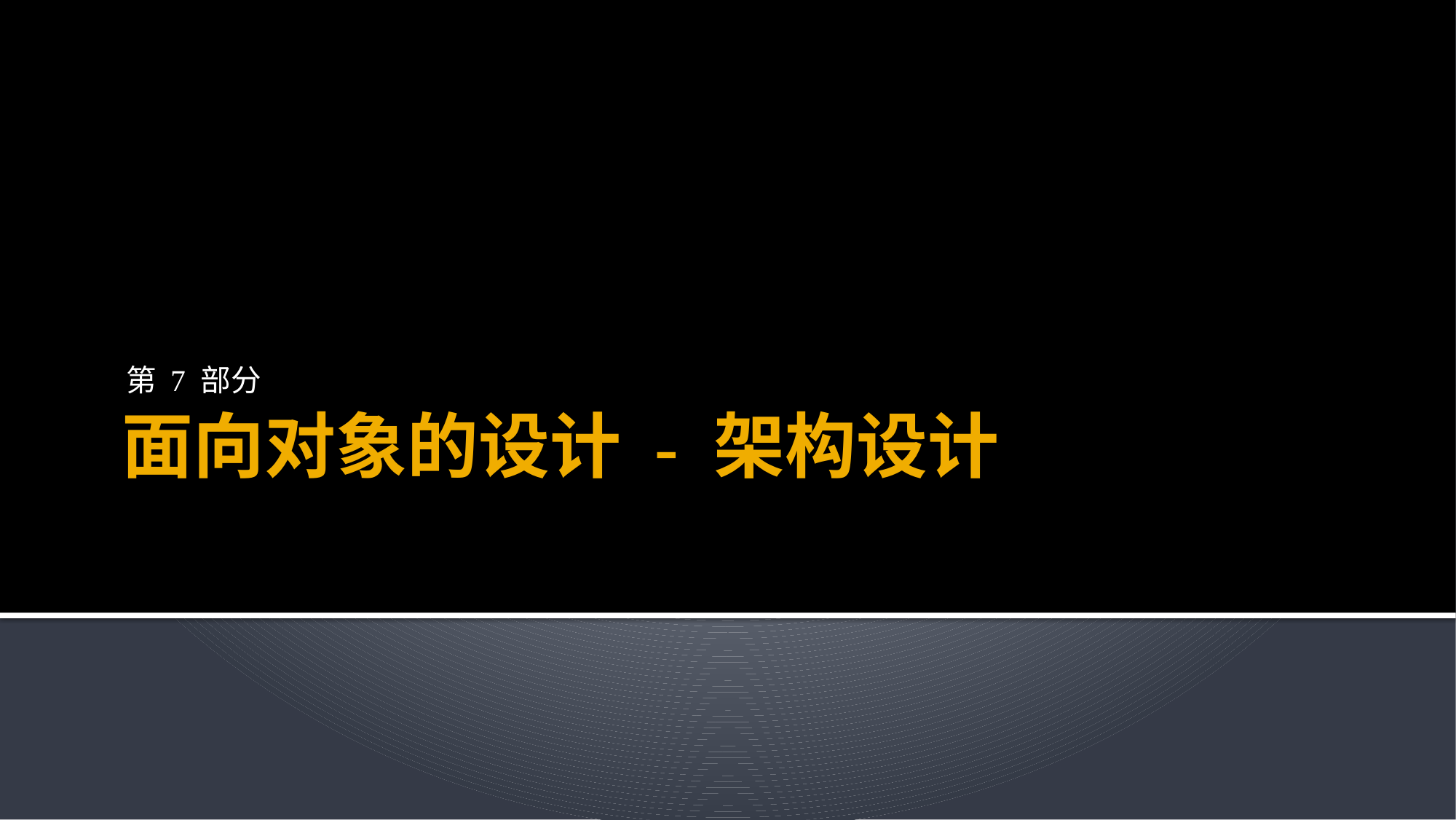

第 7 部分
# 面向对象的设计 - 架构设计